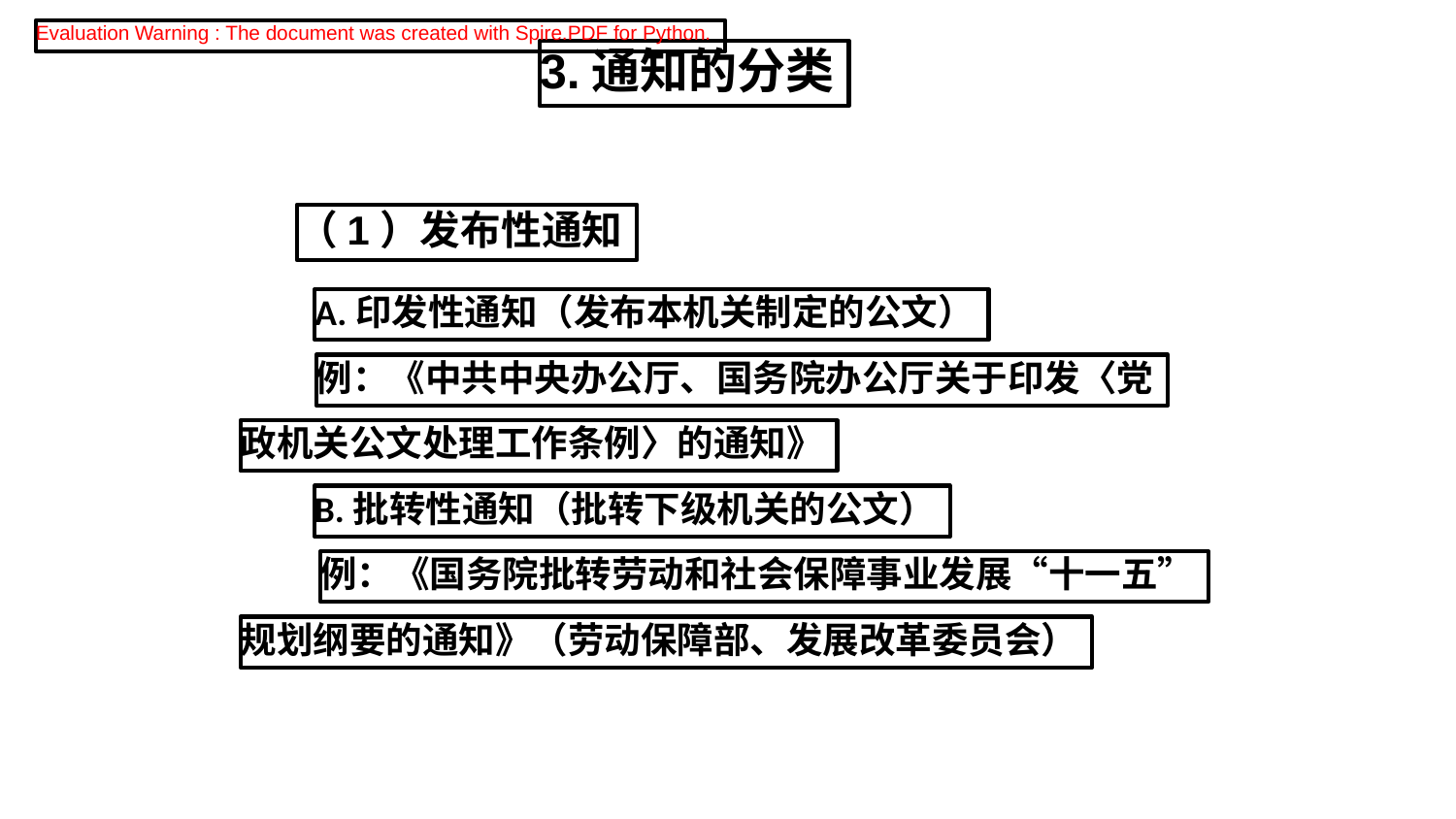

Evaluation Warning : The document was created with Spire.PDF for Python.
3.通知的分类
（1）发布性通知
A.印发性通知（发布本机关制定的公文）
例：《中共中央办公厅、国务院办公厅关于印发〈党
政机关公文处理工作条例〉的通知》
B.批转性通知（批转下级机关的公文）
例：《国务院批转劳动和社会保障事业发展“十一五”
规划纲要的通知》（劳动保障部、发展改革委员会）